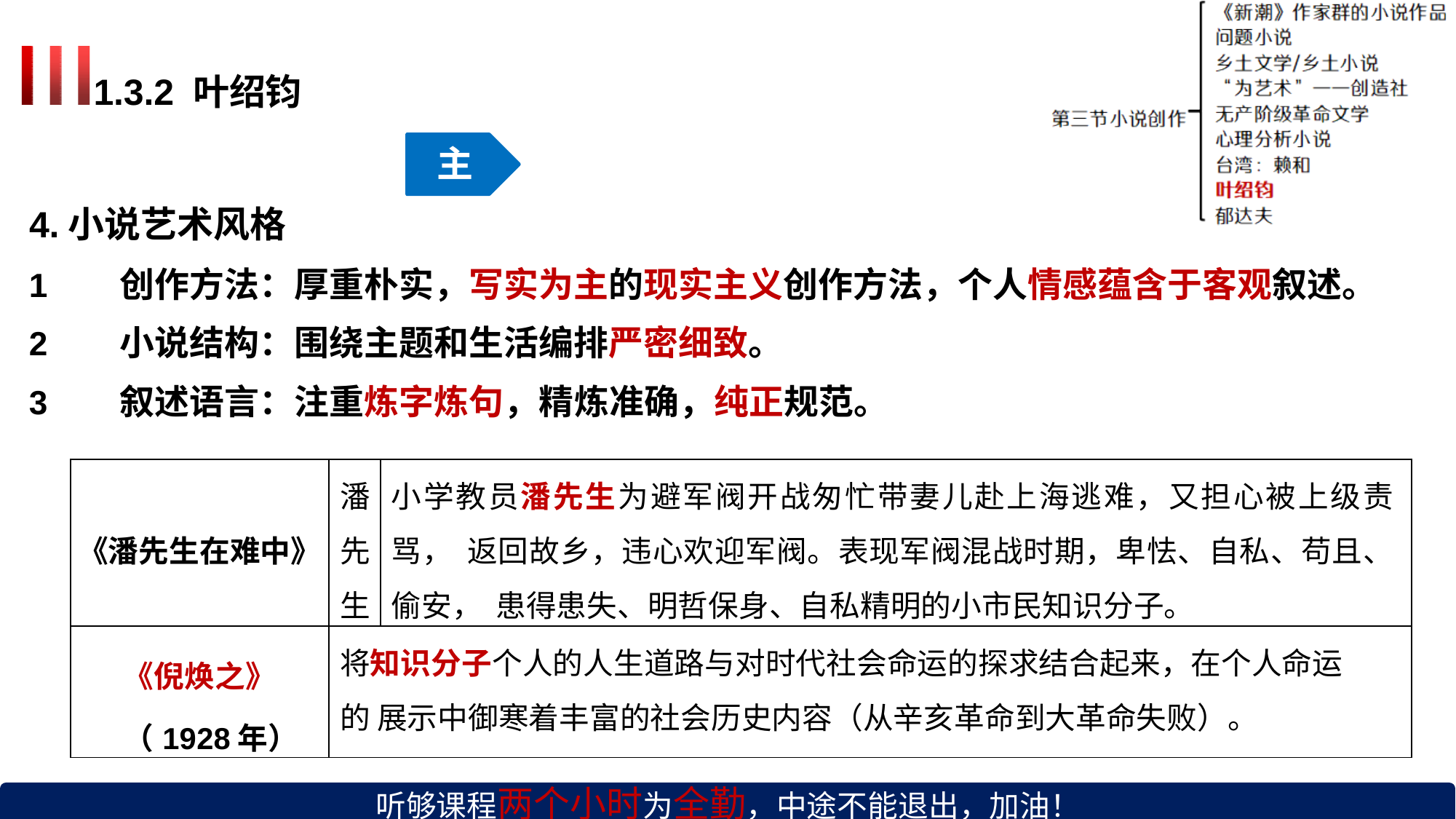

# 1.3.2 叶绍钧
主
4.小说艺术风格
创作方法：厚重朴实，写实为主的现实主义创作方法，个人情感蕴含于客观叙述。
小说结构：围绕主题和生活编排严密细致。
叙述语言：注重炼字炼句，精炼准确，纯正规范。

| 《潘先生在难中》 | 潘 先 生 | 小学教员潘先生为避军阀开战匆忙带妻儿赴上海逃难，又担心被上级责骂， 返回故乡，违心欢迎军阀。表现军阀混战时期，卑怯、自私、苟且、偷安， 患得患失、明哲保身、自私精明的小市民知识分子。 |
| --- | --- | --- |
| 《倪焕之》 （1928年） | 将知识分子个人的人生道路与对时代社会命运的探求结合起来，在个人命运的 展示中御寒着丰富的社会历史内容（从辛亥革命到大革命失败）。 |  |

听够课程两个小时为全勤，中途不能退出，加油！